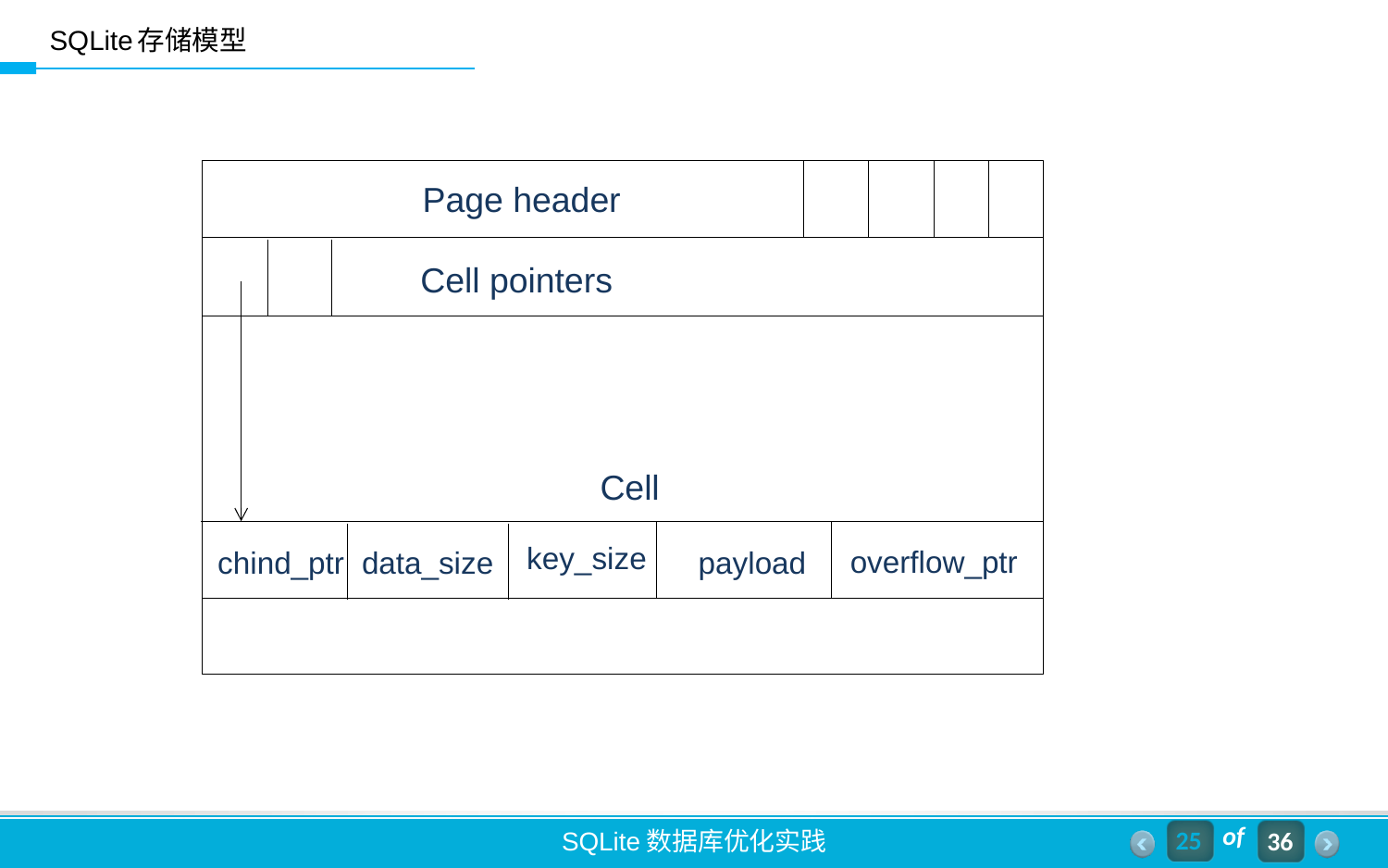

# SQLite存储模型

Page header
Cell pointers
Cell
key_size
overflow_ptr
data_size
payload
chind_ptr
25